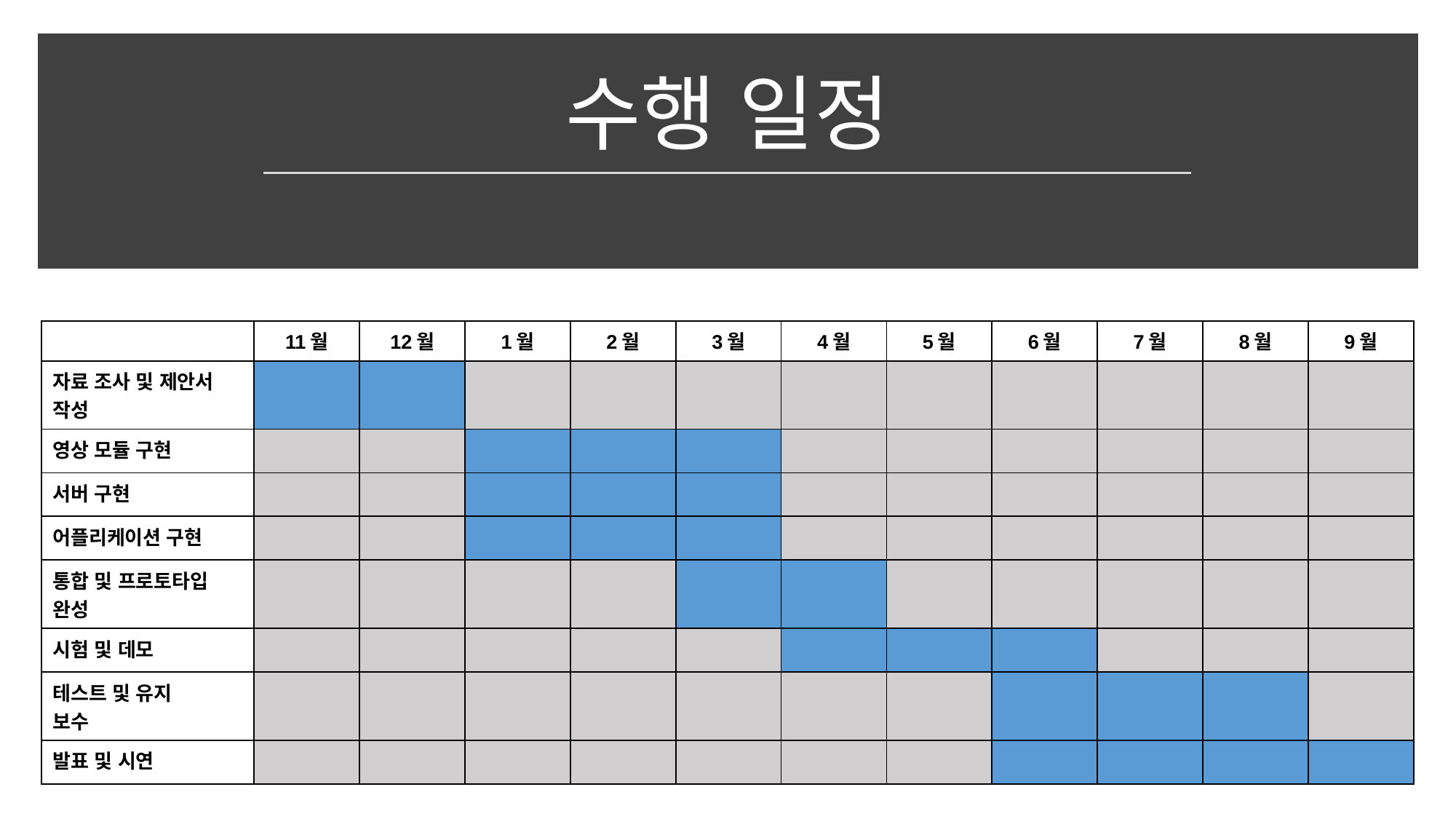

# 수행 일정
|  | 11월 | 12월 | 1월 | 2월 | 3월 | 4월 | 5월 | 6월 | 7월 | 8월 | 9월 |
| --- | --- | --- | --- | --- | --- | --- | --- | --- | --- | --- | --- |
| 자료 조사 및 제안서 작성 |  |  |  |  |  |  |  |  |  |  |  |
| 영상 모듈 구현 |  |  |  |  |  |  |  |  |  |  |  |
| 서버 구현 |  |  |  |  |  |  |  |  |  |  |  |
| 어플리케이션 구현 |  |  |  |  |  |  |  |  |  |  |  |
| 통합 및 프로토타입 완성 |  |  |  |  |  |  |  |  |  |  |  |
| 시험 및 데모 |  |  |  |  |  |  |  |  |  |  |  |
| 테스트 및 유지 보수 |  |  |  |  |  |  |  |  |  |  |  |
| 발표 및 시연 |  |  |  |  |  |  |  |  |  |  |  |